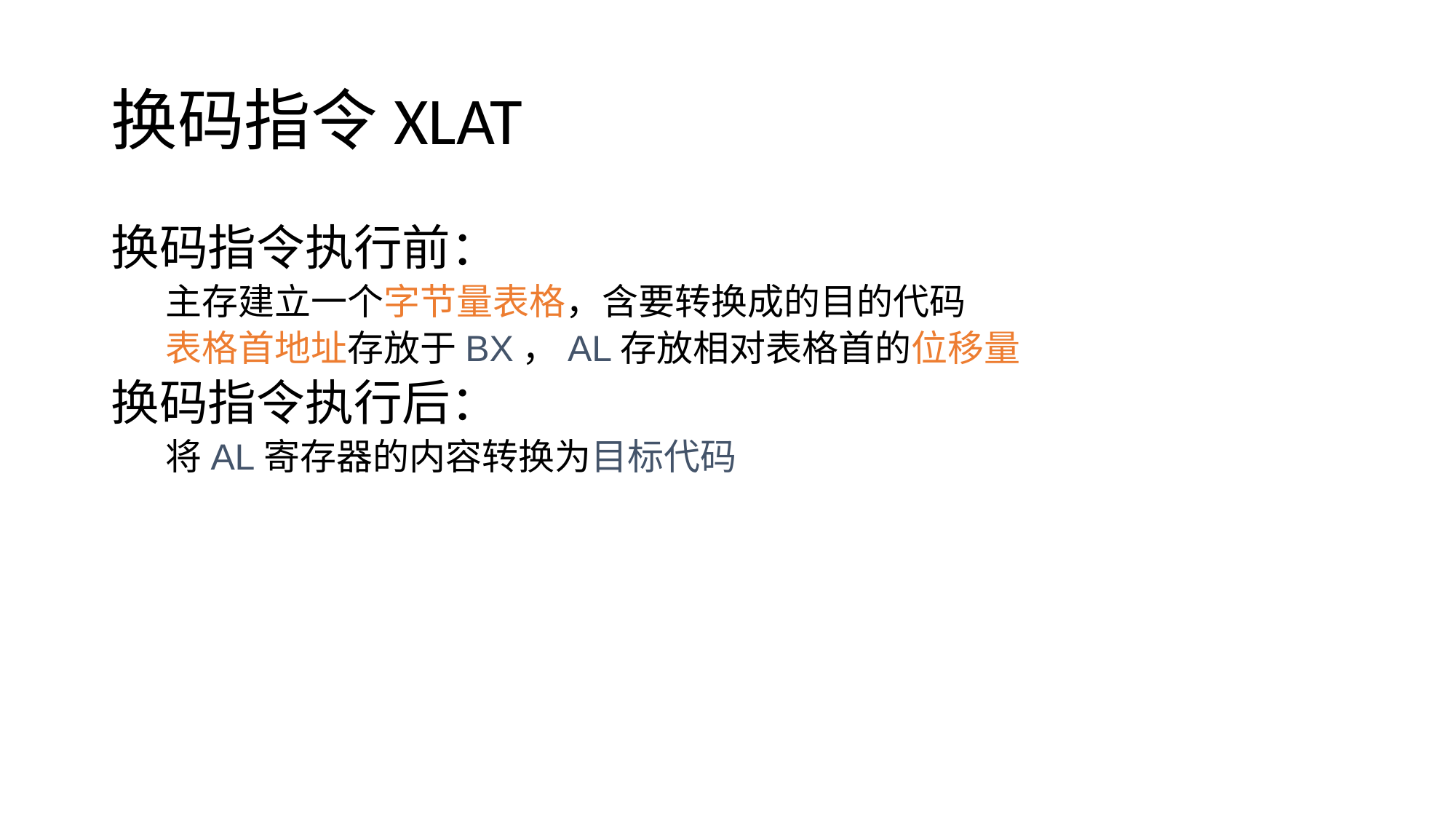

# 换码指令XLAT
换码指令执行前：
主存建立一个字节量表格，含要转换成的目的代码
表格首地址存放于BX，AL存放相对表格首的位移量
换码指令执行后：
将AL寄存器的内容转换为目标代码